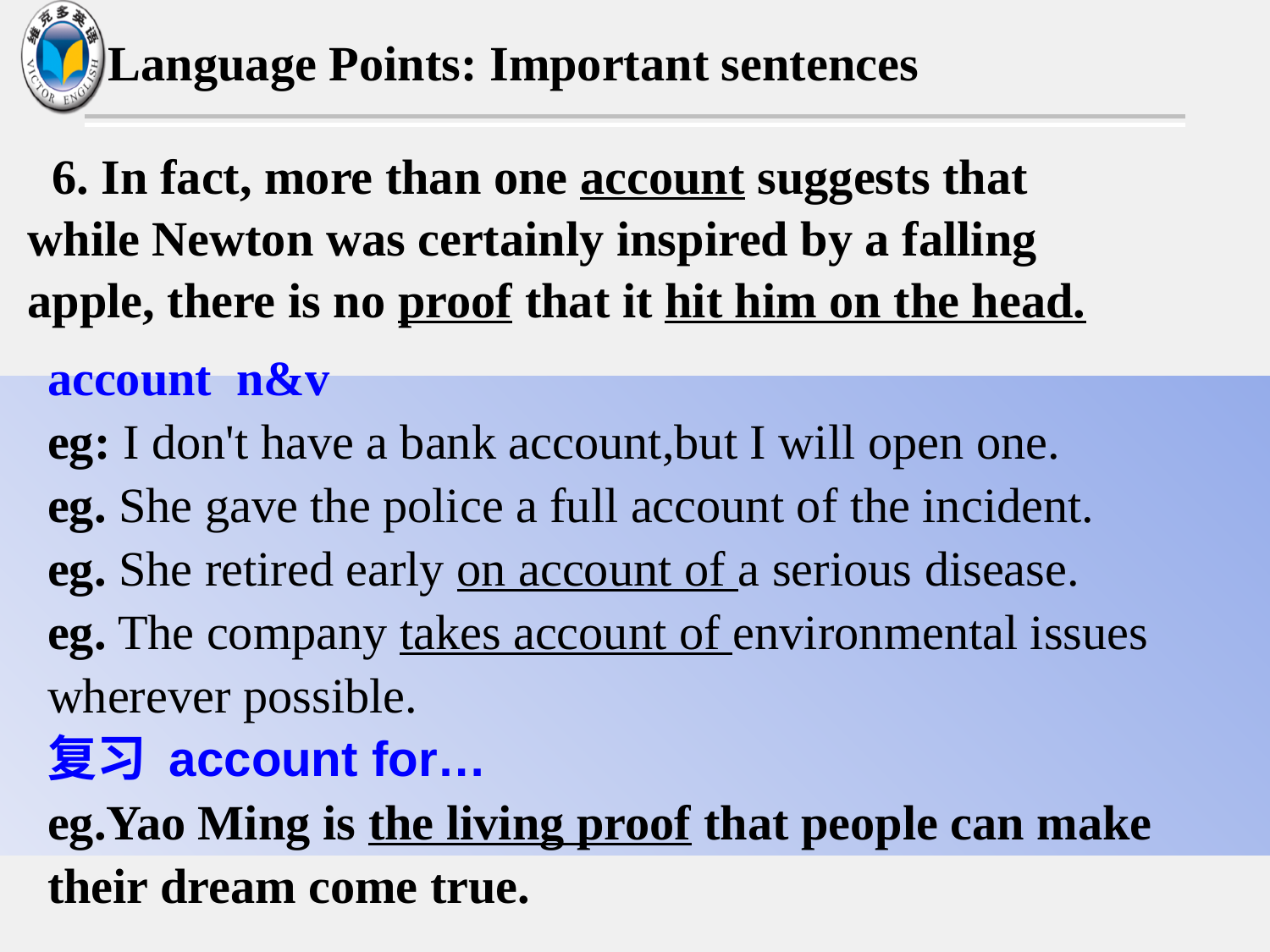

Language Points: Important sentences
  6. In fact, more than one account suggests that while Newton was certainly inspired by a falling apple, there is no proof that it hit him on the head.
account  n&v
eg: I don't have a bank account,but I will open one.
eg. She gave the police a full account of the incident.
eg. She retired early on account of a serious disease.
eg. The company takes account of environmental issues wherever possible.
复习 account for…
eg.Yao Ming is the living proof that people can make their dream come true.